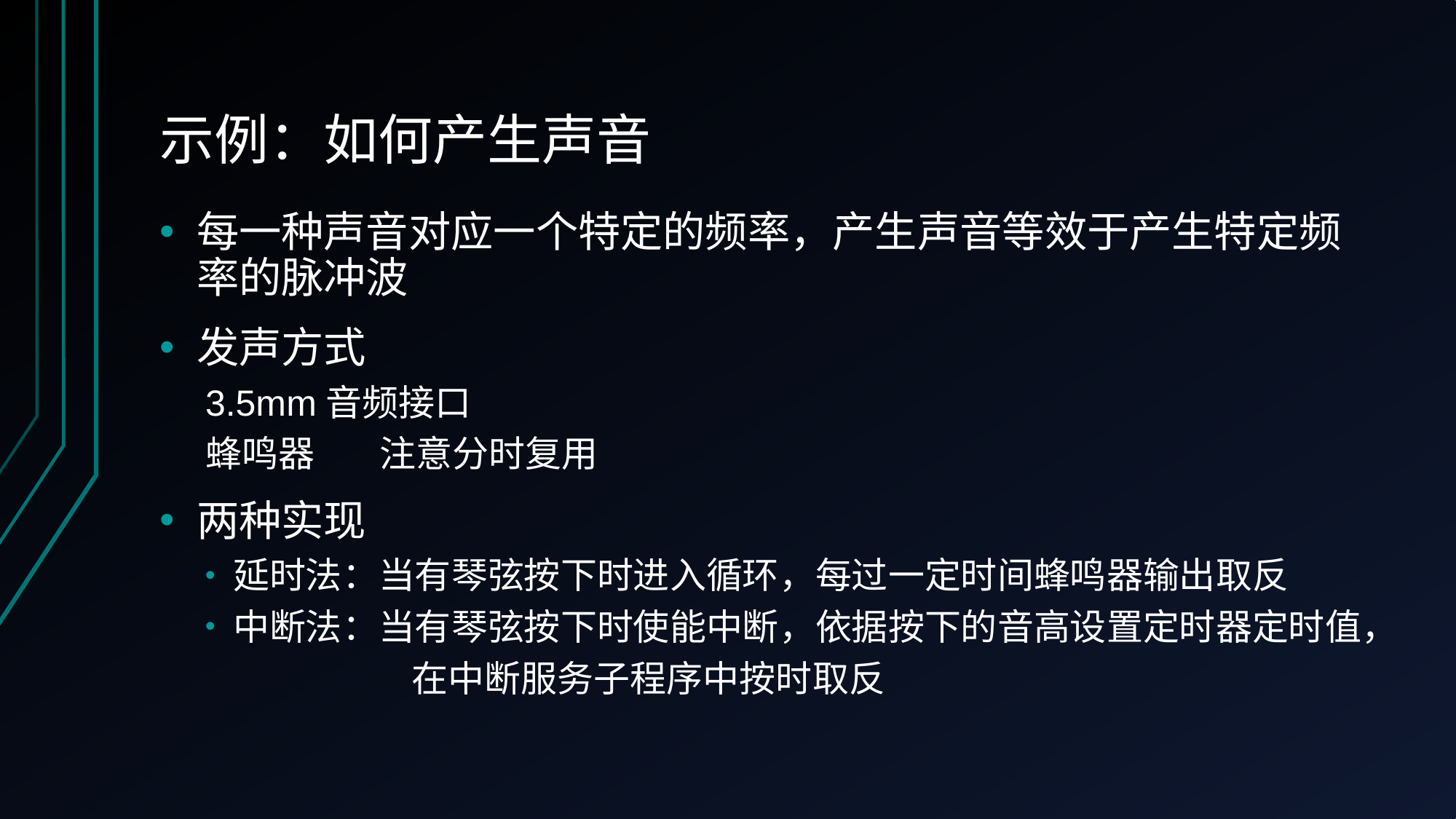

# 示例：如何产生声音
每一种声音对应一个特定的频率，产生声音等效于产生特定频率的脉冲波
发声方式
3.5mm音频接口
蜂鸣器        注意分时复用
两种实现
延时法：当有琴弦按下时进入循环，每过一定时间蜂鸣器输出取反
中断法：当有琴弦按下时使能中断，依据按下的音高设置定时器定时值，
	        在中断服务子程序中按时取反